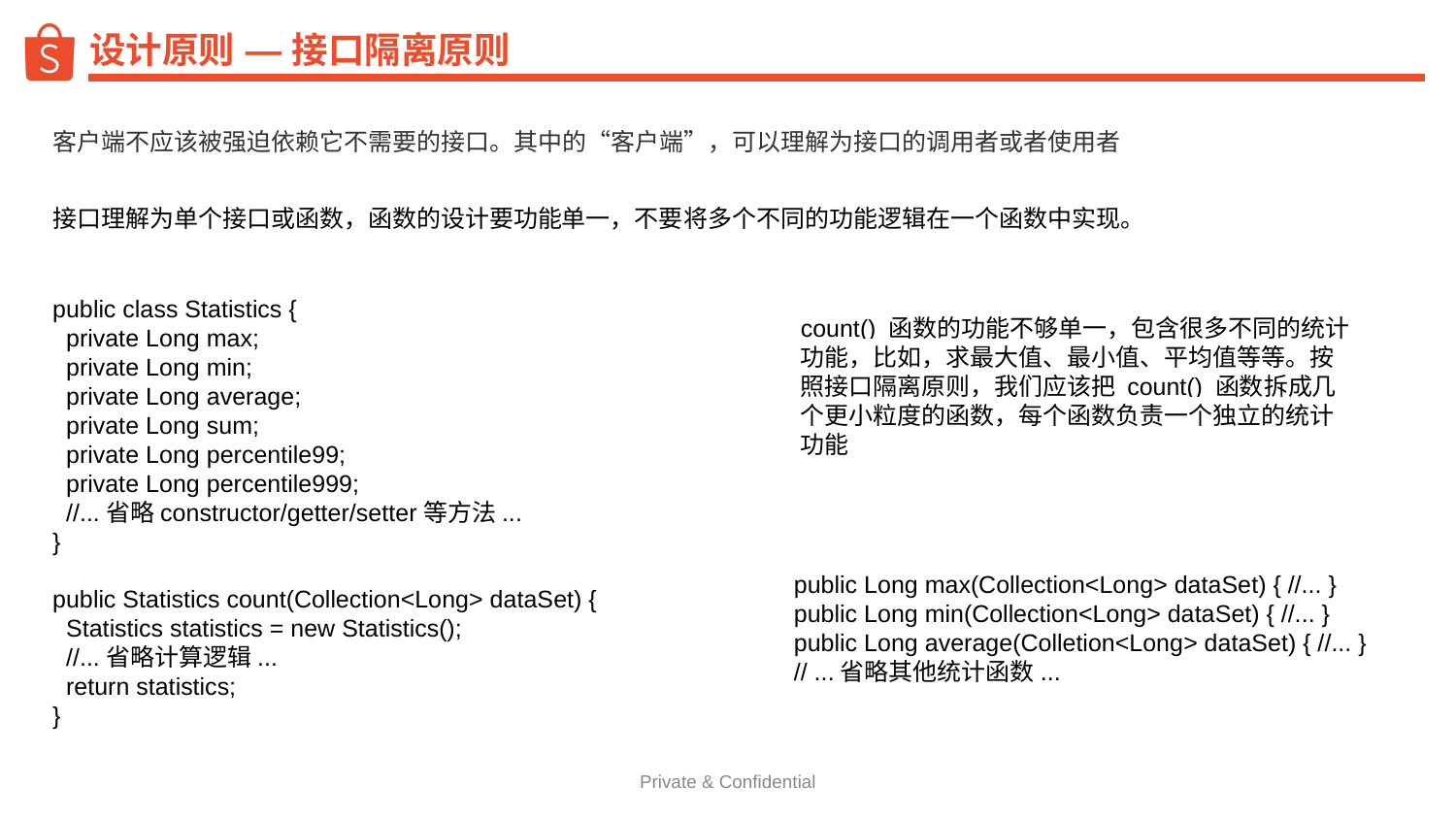

# 设计原则 — 接口隔离原则
客户端不应该被强迫依赖它不需要的接口。其中的“客户端”，可以理解为接口的调用者或者使用者
接口理解为单个接口或函数，函数的设计要功能单一，不要将多个不同的功能逻辑在一个函数中实现。
public class Statistics {
  private Long max;
  private Long min;
  private Long average;
  private Long sum;
  private Long percentile99;
  private Long percentile999;
  //...省略constructor/getter/setter等方法...
}

public Statistics count(Collection<Long> dataSet) {
  Statistics statistics = new Statistics();
  //...省略计算逻辑...
  return statistics;
}
count() 函数的功能不够单一，包含很多不同的统计功能，比如，求最大值、最小值、平均值等等。按照接口隔离原则，我们应该把 count() 函数拆成几个更小粒度的函数，每个函数负责一个独立的统计功能

public Long max(Collection<Long> dataSet) { //... }
public Long min(Collection<Long> dataSet) { //... }
public Long average(Colletion<Long> dataSet) { //... }
// ...省略其他统计函数...